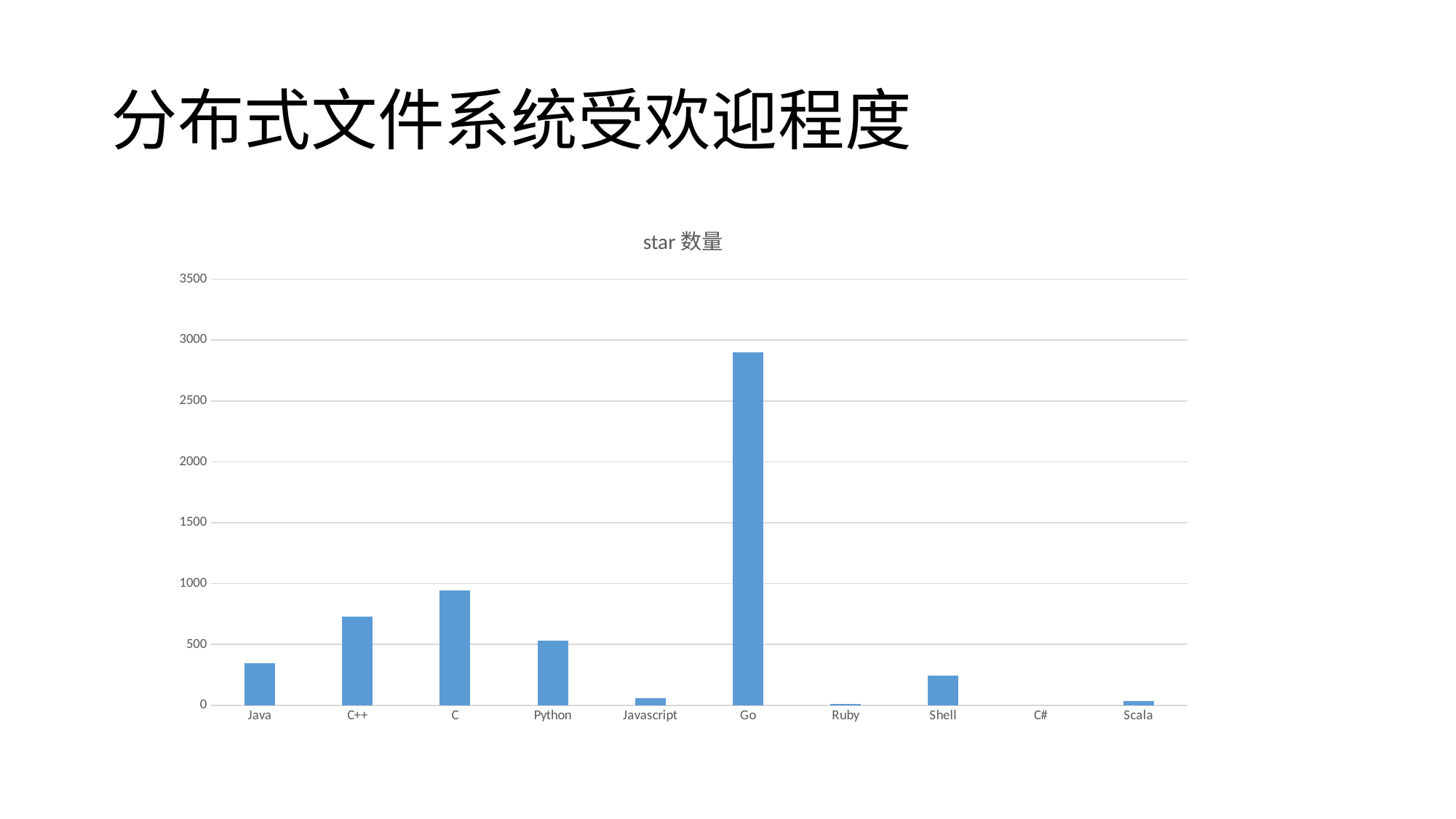

# 分布式文件系统受欢迎程度

### Chart: star数量

| Category |  |
|---|---|
| Java | 347.0 |
| C++ | 729.0 |
| C | 942.0 |
| Python | 529.0 |
| Javascript | 58.0 |
| Go | 2900.0 |
| Ruby | 10.0 |
| Shell | 243.0 |
| C# | 0.0 |
| Scala | 34.0 |